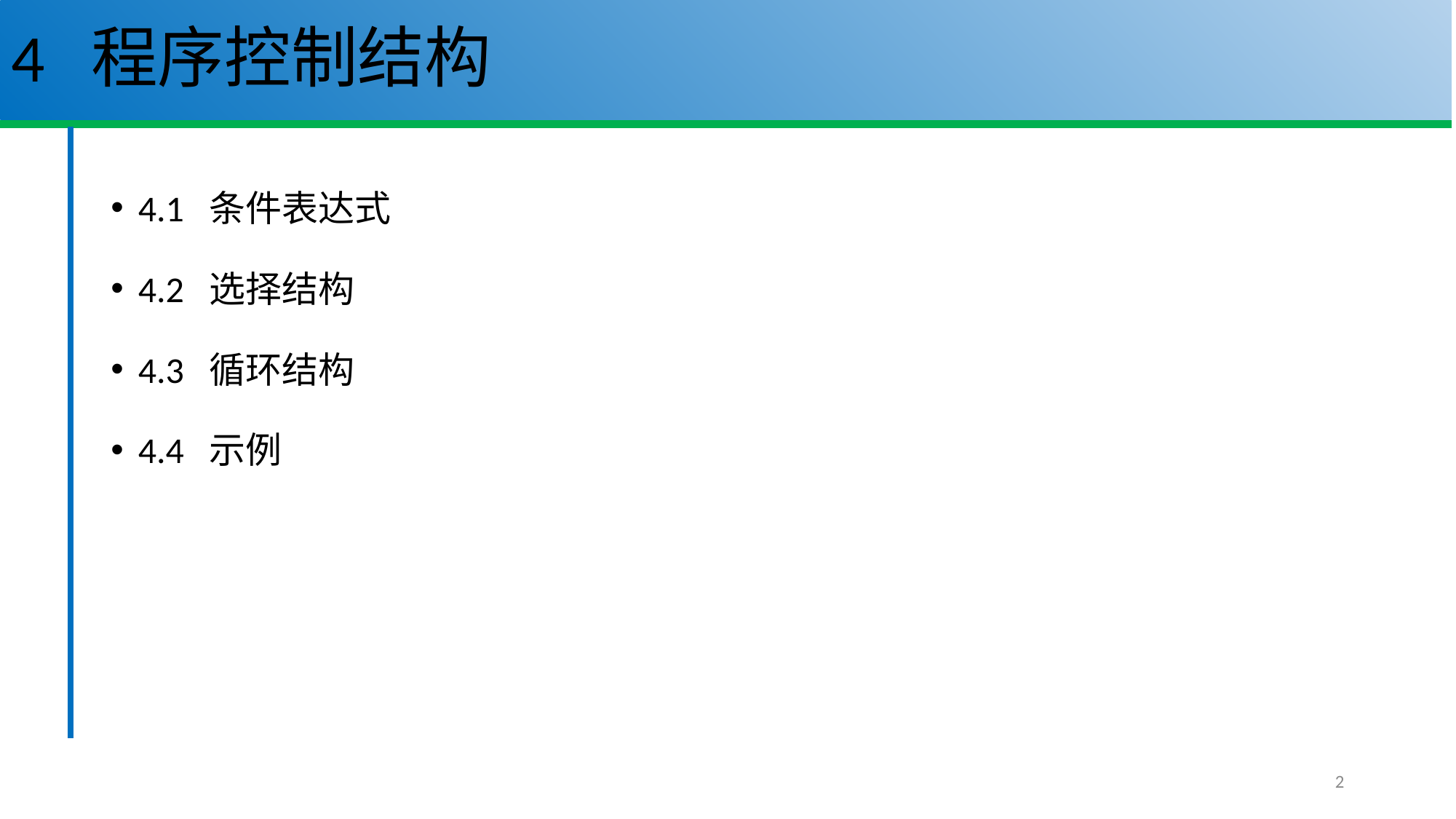

# 4  程序控制结构
4.1  条件表达式
4.2  选择结构
4.3  循环结构
4.4  示例
2